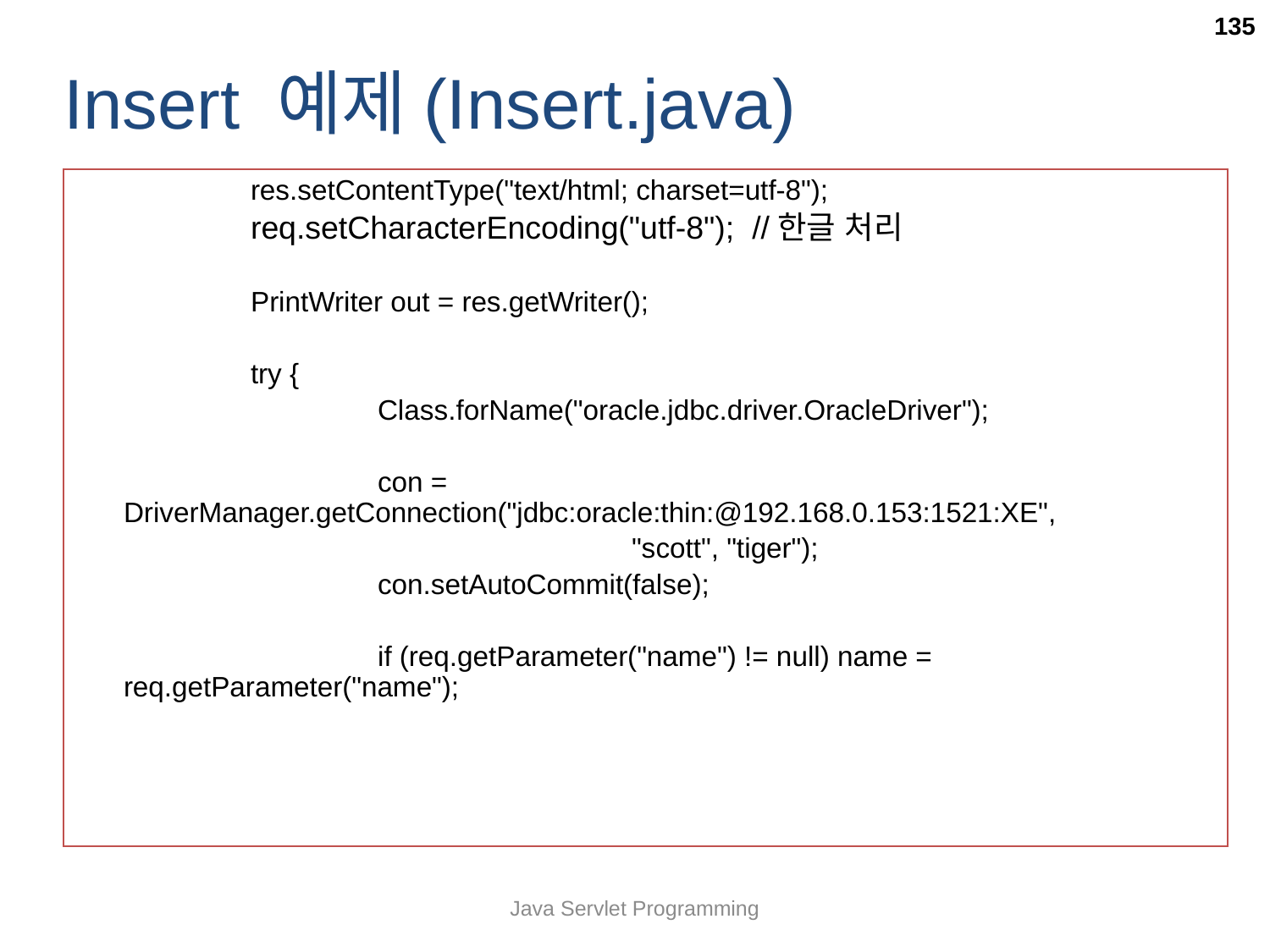

135
 Insert 예제(Insert.java)
		res.setContentType("text/html; charset=utf-8");
		req.setCharacterEncoding("utf-8");  //한글 처리

		PrintWriter out = res.getWriter();

		try {
			Class.forName("oracle.jdbc.driver.OracleDriver");

			con = DriverManager.getConnection("jdbc:oracle:thin:@192.168.0.153:1521:XE",
					"scott", "tiger");
			con.setAutoCommit(false);

			if (req.getParameter("name") != null) name = req.getParameter("name");
Java Servlet Programming